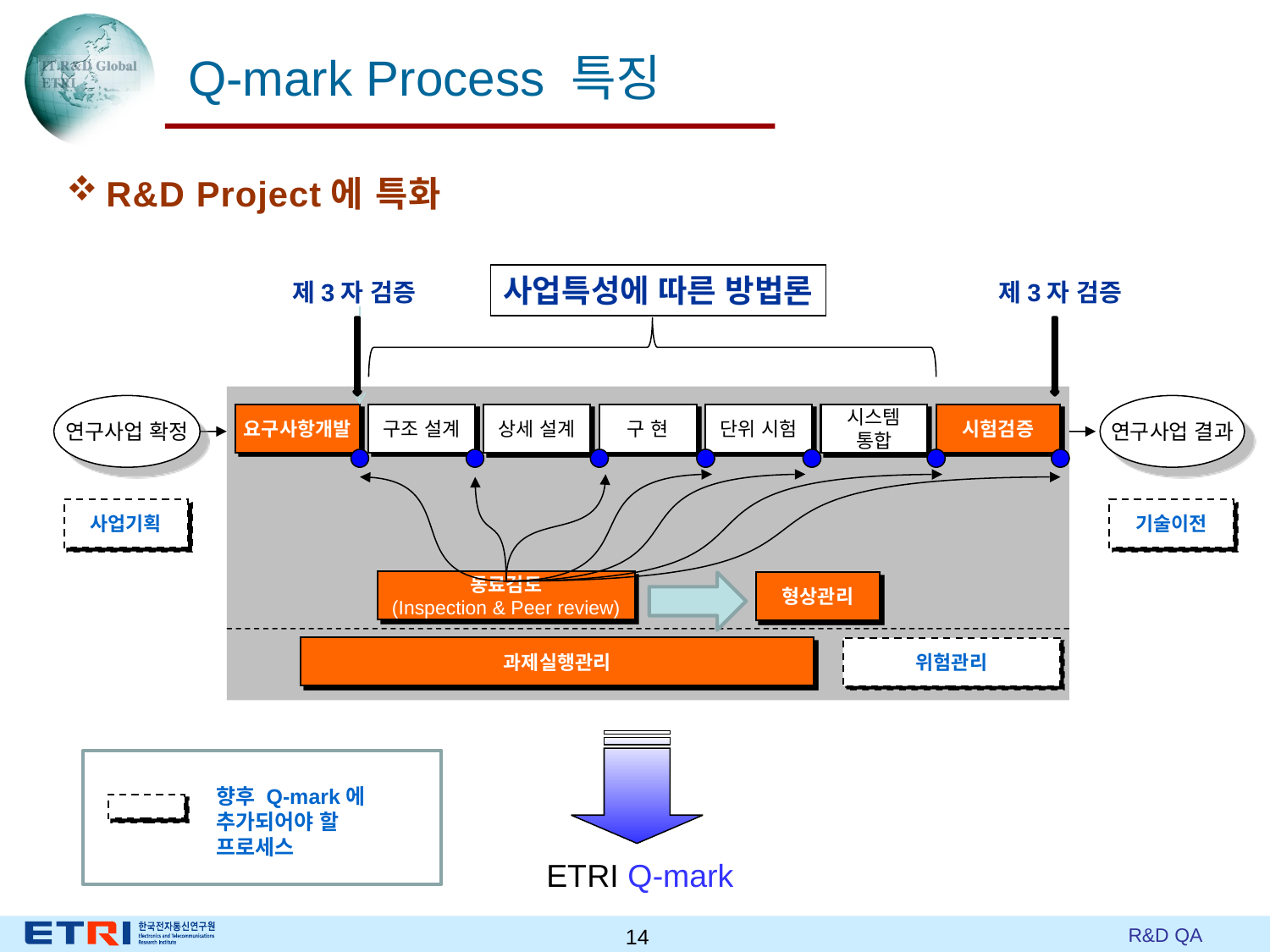

# Q-mark Process 특징
R&D Project에 특화

사업특성에 따른 방법론
제3자 검증
제3자 검증

연구사업 확정
연구사업 결과
요구사항개발
구조 설계
상세 설계
구 현
단위 시험
시스템 통합
시험검증

기술이전
사업기획
동료검토
(Inspection & Peer review)

형상관리

과제실행관리
위험관리

향후 Q-mark에 추가되어야 할 프로세스

ETRI Q-mark